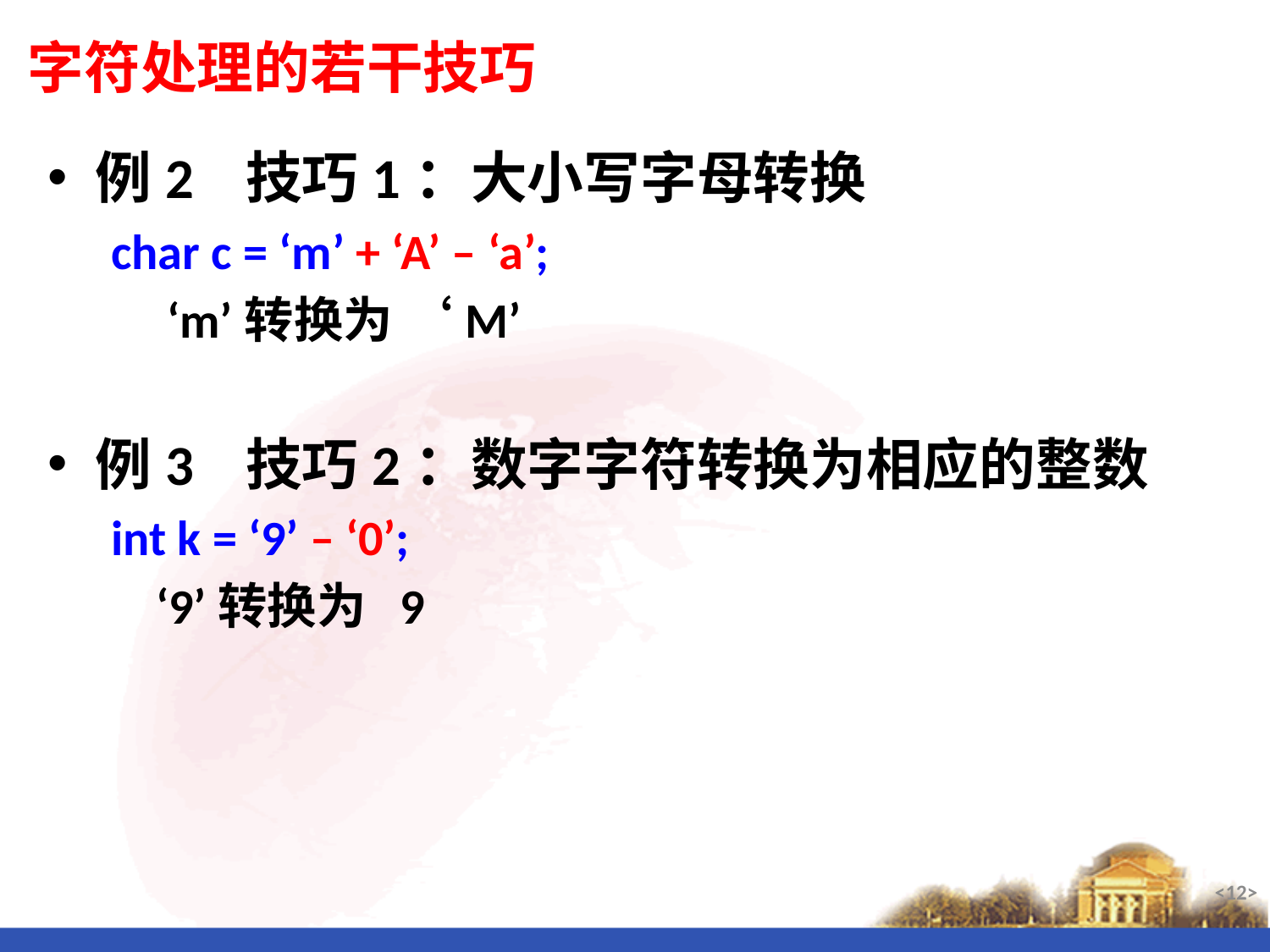

# 字符处理的若干技巧
例2   技巧1：大小写字母转换
char c = ‘m’ + ‘A’ – ‘a’;
     ‘m’转换为 ‘M’

例3   技巧2：数字字符转换为相应的整数
int k = ‘9’ – ‘0’;
    ‘9’转换为  9

<12>